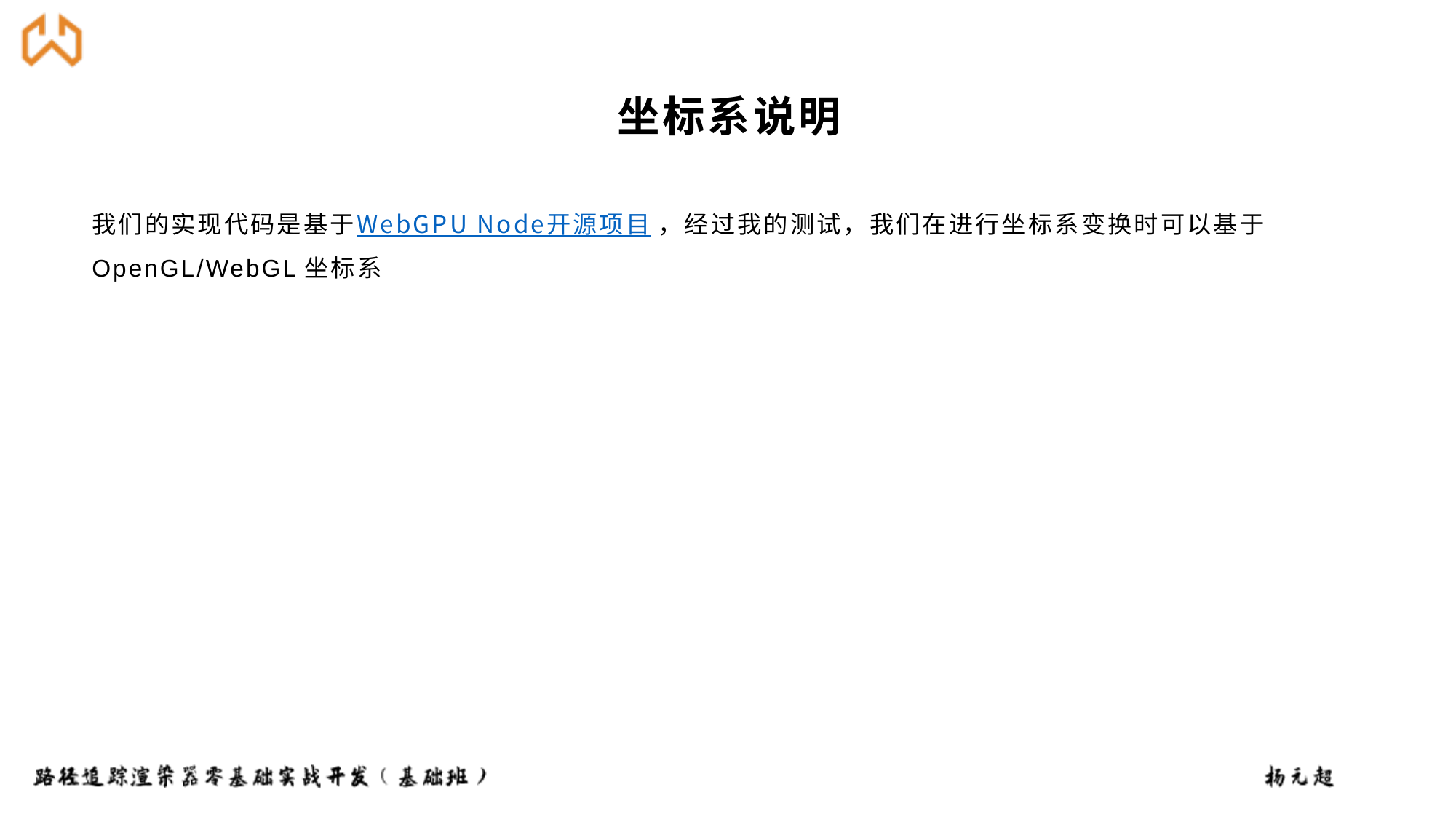

# 坐标系说明
我们的实现代码是基于WebGPU Node开源项目 ，经过我的测试，我们在进行坐标系变换时可以基于OpenGL/WebGL坐标系